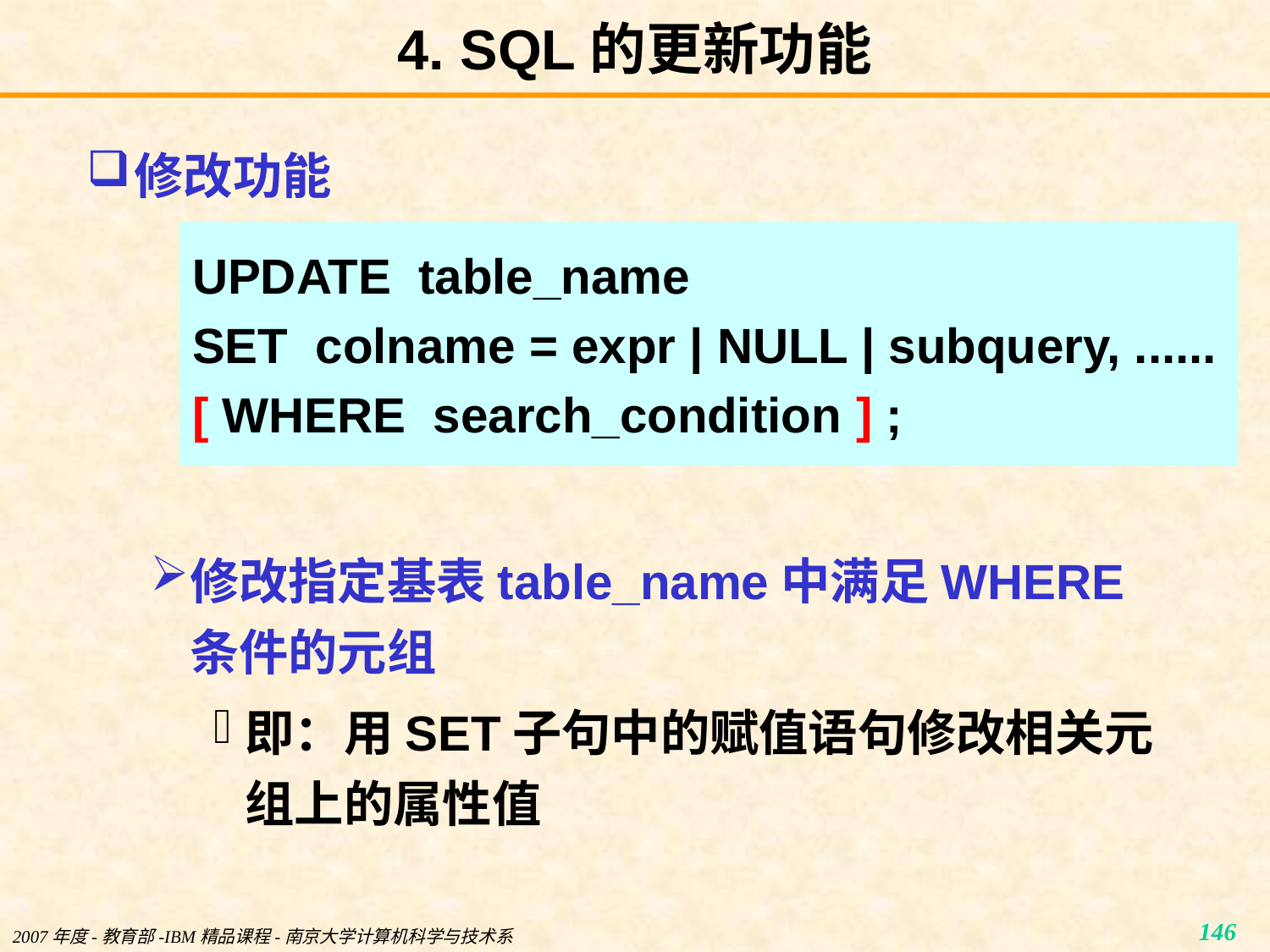

4. SQL的更新功能
# 修改功能

修改指定基表table_name中满足WHERE条件的元组
即：用SET子句中的赋值语句修改相关元组上的属性值
UPDATE  table_name
SET  colname = expr | NULL | subquery, ......
[ WHERE  search_condition ] ;
146
2007年度-教育部-IBM精品课程-南京大学计算机科学与技术系